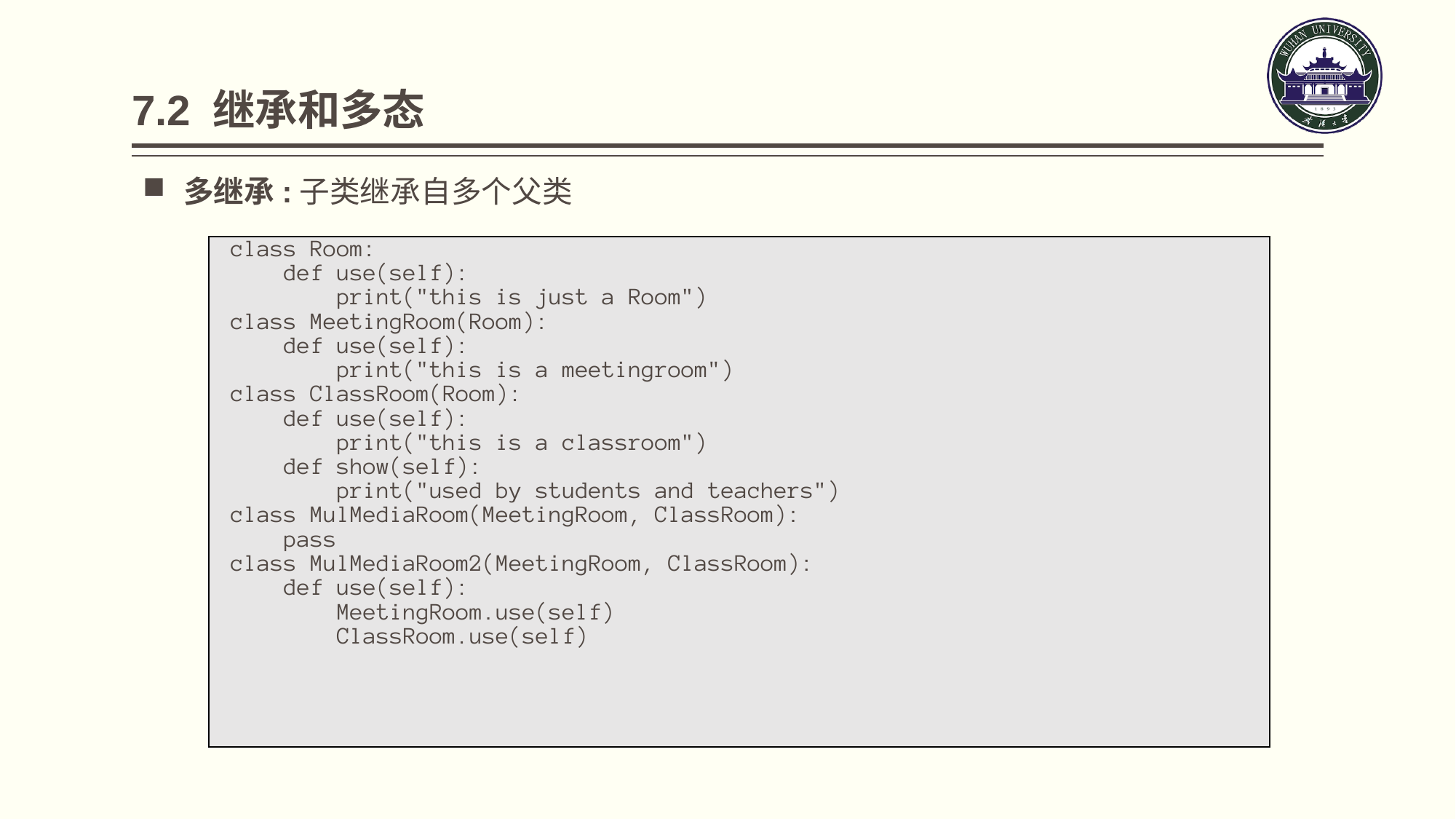

# 7.2 继承和多态
多继承:子类继承自多个父类
| class Room: def use(self): print("this is just a Room") class MeetingRoom(Room): def use(self): print("this is a meetingroom") class ClassRoom(Room): def use(self): print("this is a classroom") def show(self): print("used by students and teachers") class MulMediaRoom(MeetingRoom, ClassRoom): pass class MulMediaRoom2(MeetingRoom, ClassRoom): def use(self): MeetingRoom.use(self) ClassRoom.use(self) |
| --- |